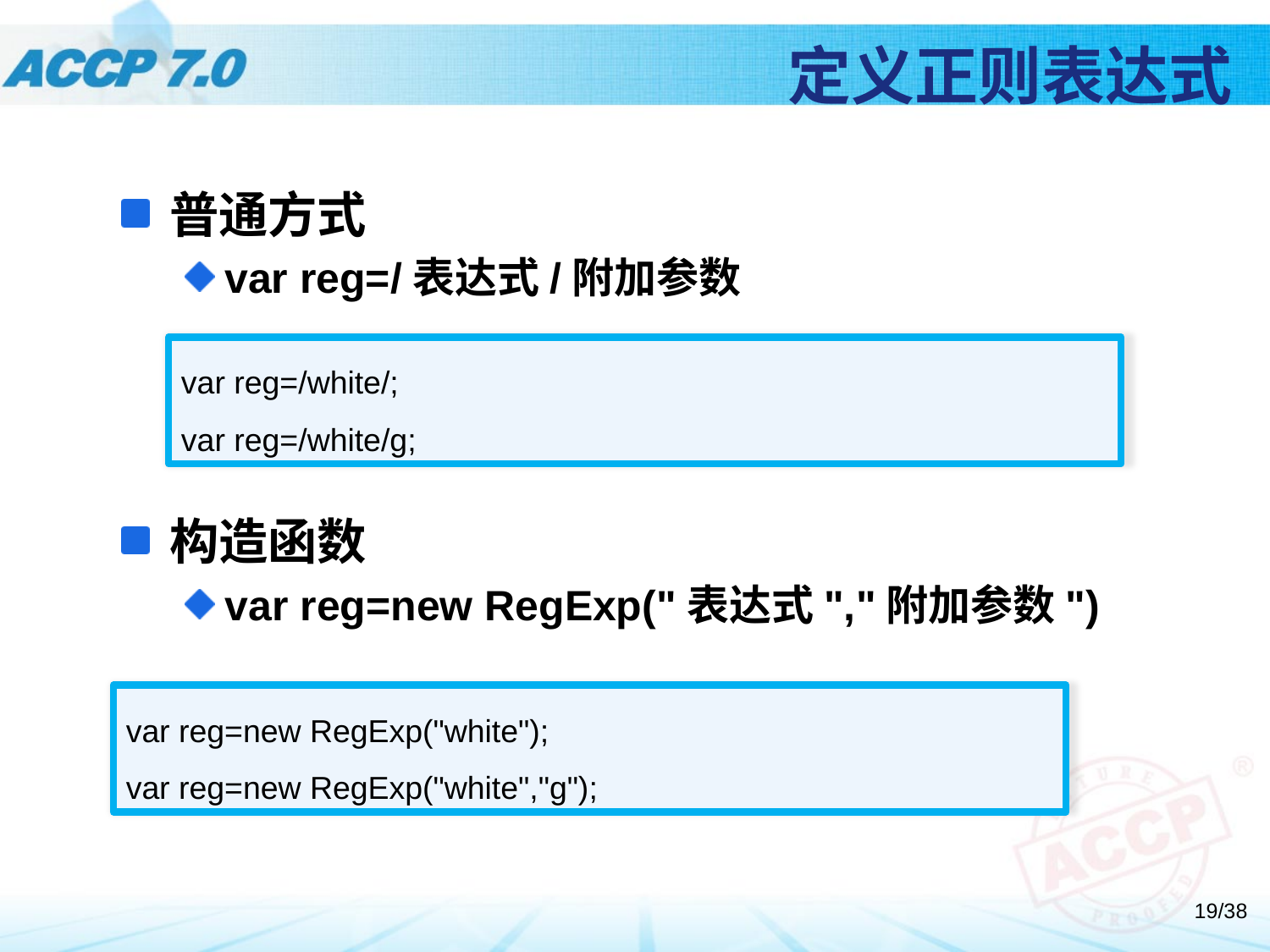

# 定义正则表达式
普通方式
var reg=/表达式/附加参数
var reg=/white/;
var reg=/white/g;
构造函数
var reg=new RegExp("表达式","附加参数")
var reg=new RegExp("white");
var reg=new RegExp("white","g");
19/38